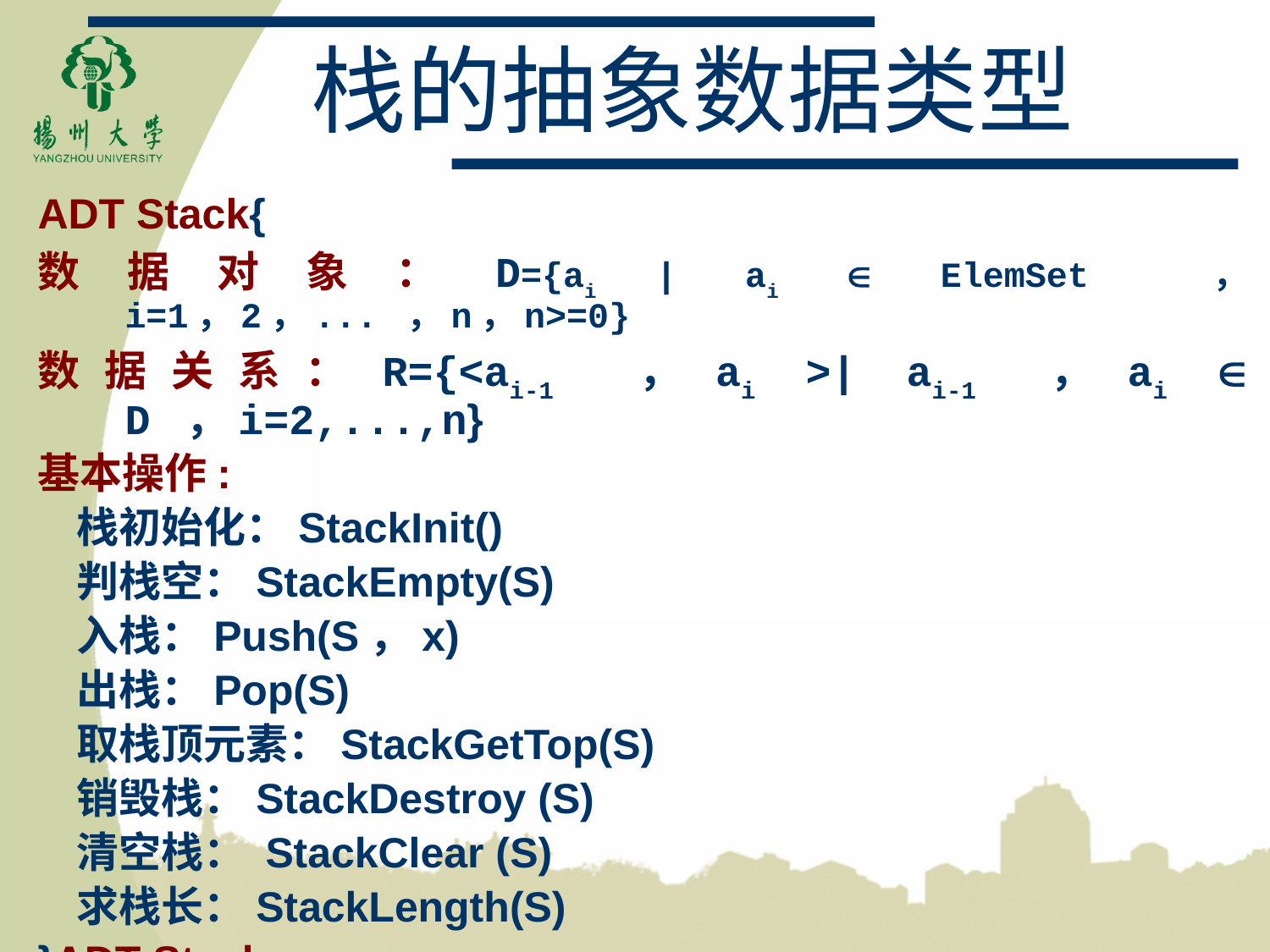

# 栈的抽象数据类型
ADT Stack{
数据对象：D={ai | ai ∈ ElemSet ， i=1，2，... ，n，n>=0}
数据关系：R={<ai-1 ，ai >| ai-1 ，ai ∈ D ，i=2,...,n}
基本操作:
   栈初始化：StackInit()
   判栈空：StackEmpty(S)
   入栈：Push(S，x)
   出栈：Pop(S)
   取栈顶元素：StackGetTop(S)
   销毁栈：StackDestroy (S)
   清空栈： StackClear (S)
   求栈长：StackLength(S)
}ADT Stack